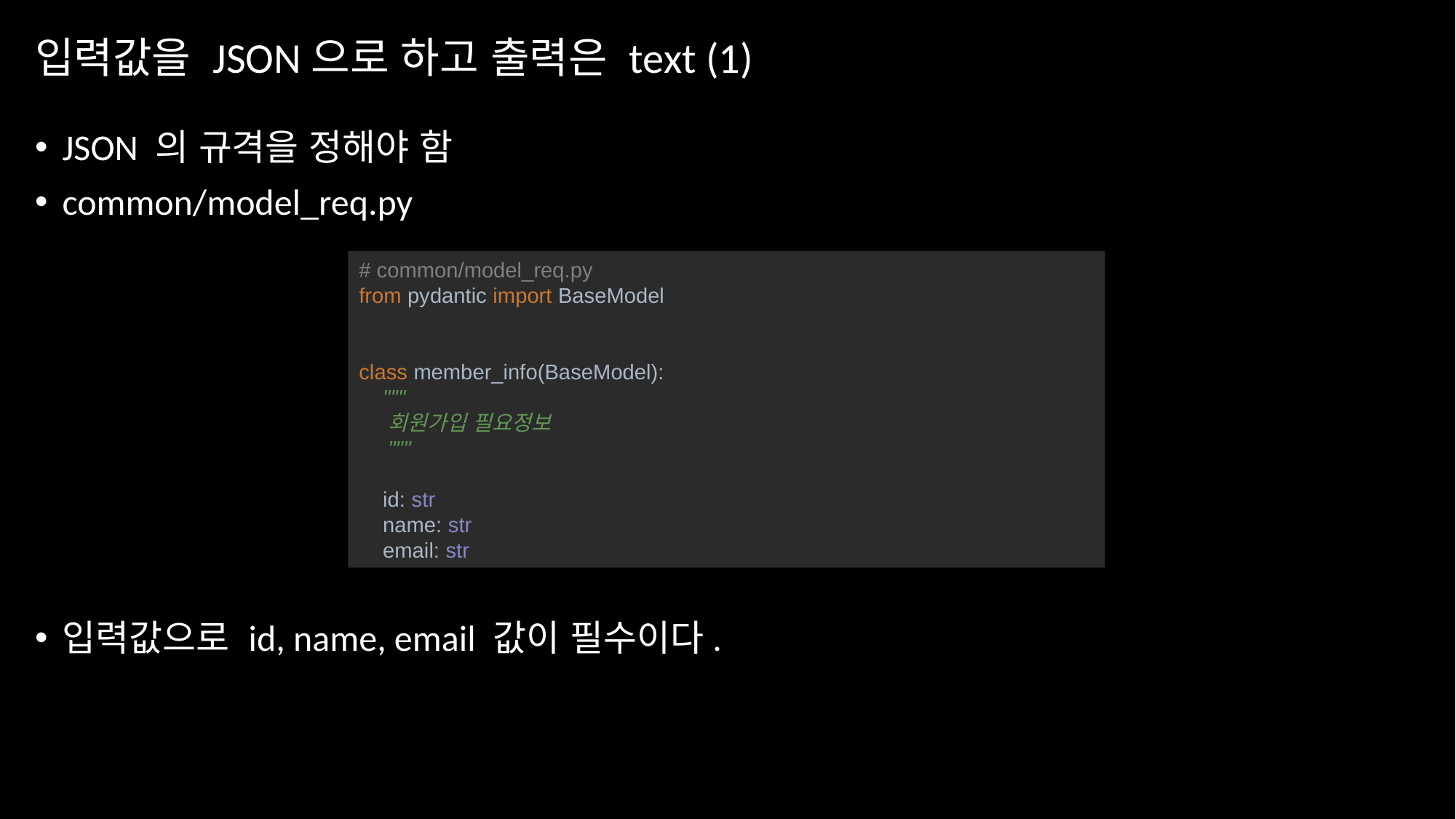

# 입력값을 JSON으로 하고 출력은 text (1)
JSON 의 규격을 정해야 함
common/model_req.py

입력값으로 id, name, email 값이 필수이다.

# common/model_req.py from pydantic import BaseModel class member_info(BaseModel): """ 회원가입 필요정보 """ id: str name: str email: str